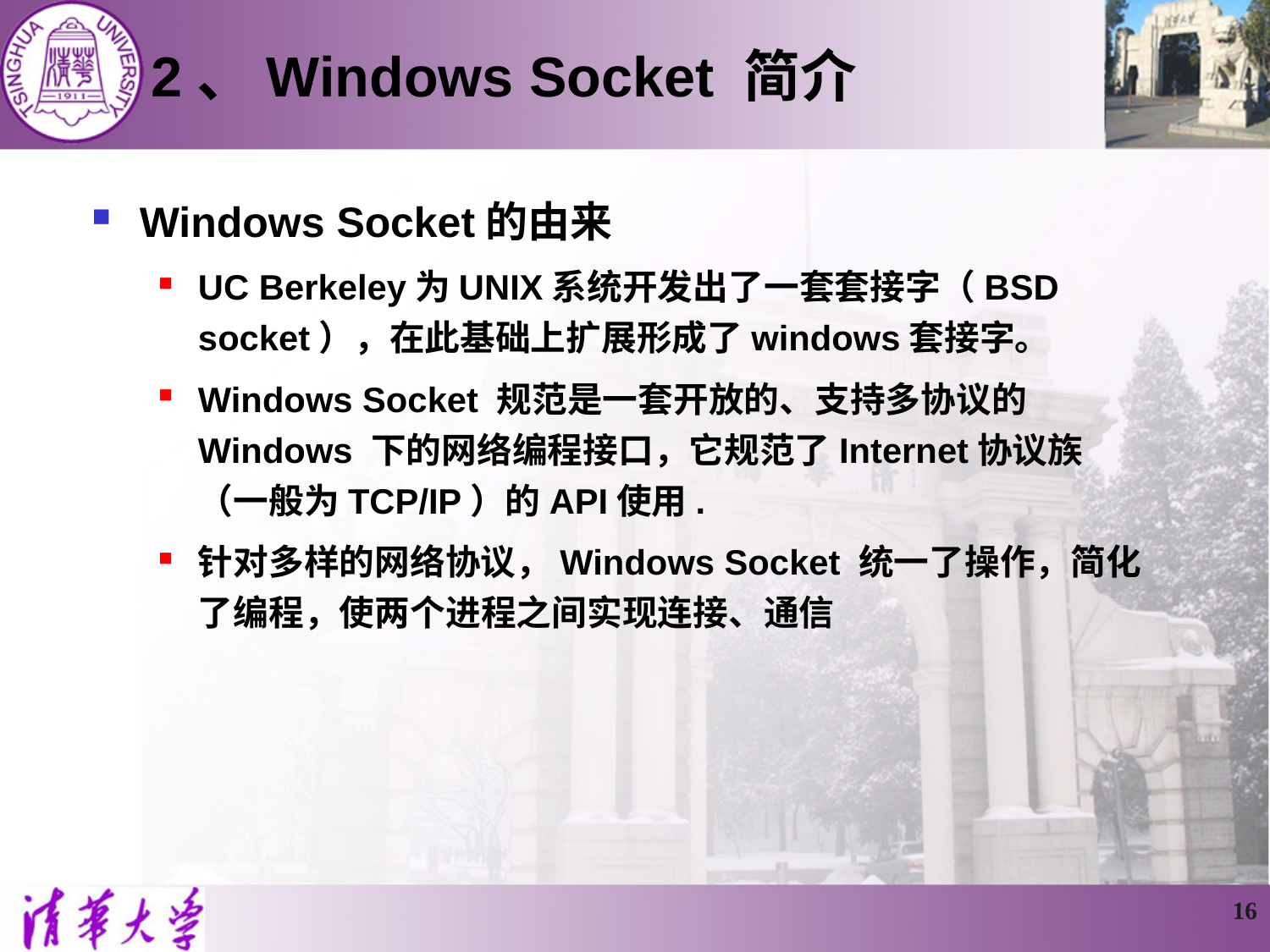

2、Windows Socket 简介
Windows Socket的由来
UC Berkeley为UNIX系统开发出了一套套接字（BSD socket），在此基础上扩展形成了windows套接字。
Windows Socket 规范是一套开放的、支持多协议的Windows 下的网络编程接口，它规范了Internet协议族（一般为TCP/IP）的API使用.
针对多样的网络协议，Windows Socket 统一了操作，简化了编程，使两个进程之间实现连接、通信
16